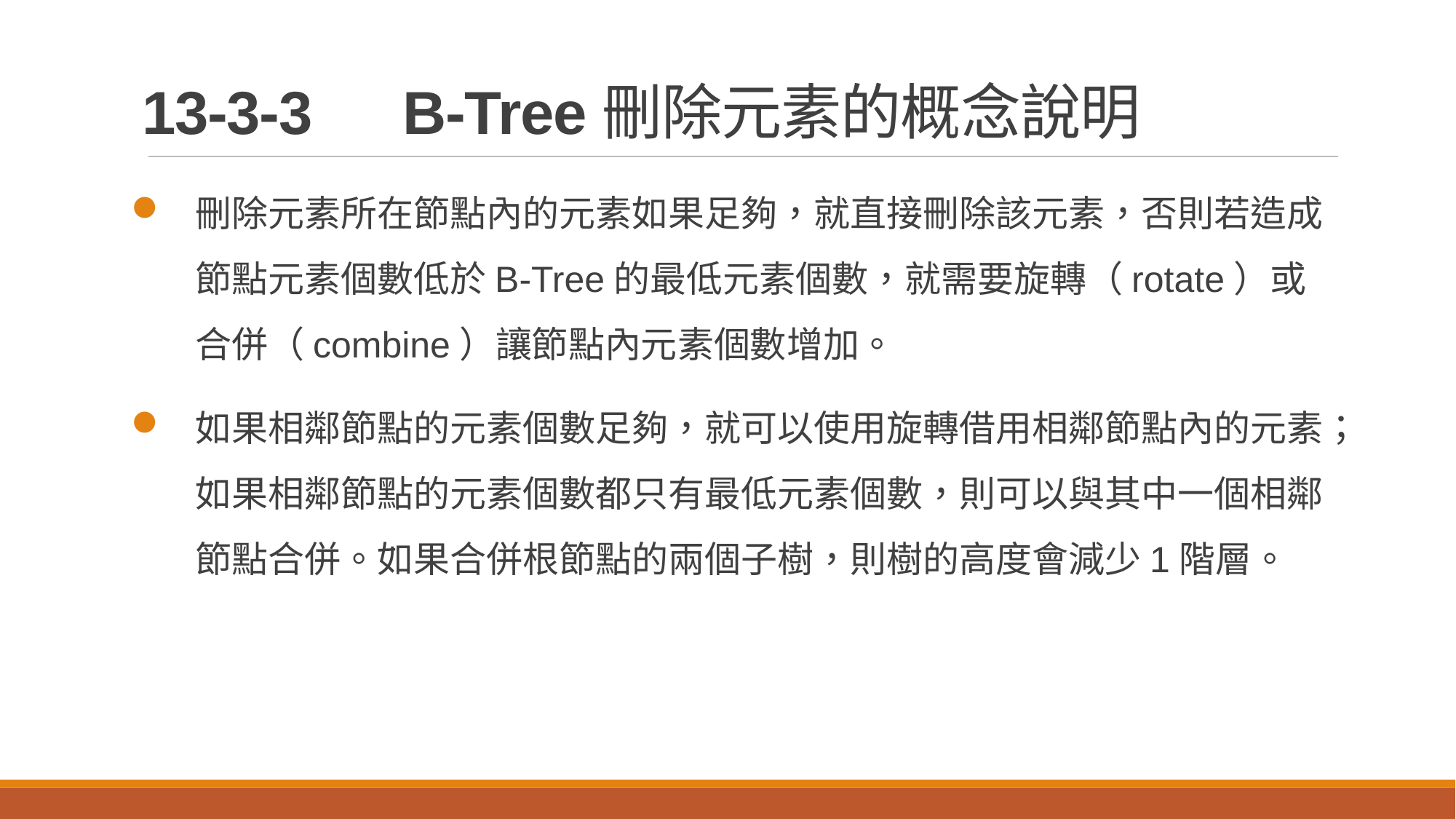

# 13-3-3　B-Tree刪除元素的概念說明
刪除元素所在節點內的元素如果足夠，就直接刪除該元素，否則若造成節點元素個數低於B-Tree的最低元素個數，就需要旋轉（rotate）或合併（combine）讓節點內元素個數增加。
如果相鄰節點的元素個數足夠，就可以使用旋轉借用相鄰節點內的元素；如果相鄰節點的元素個數都只有最低元素個數，則可以與其中一個相鄰節點合併。如果合併根節點的兩個子樹，則樹的高度會減少1階層。